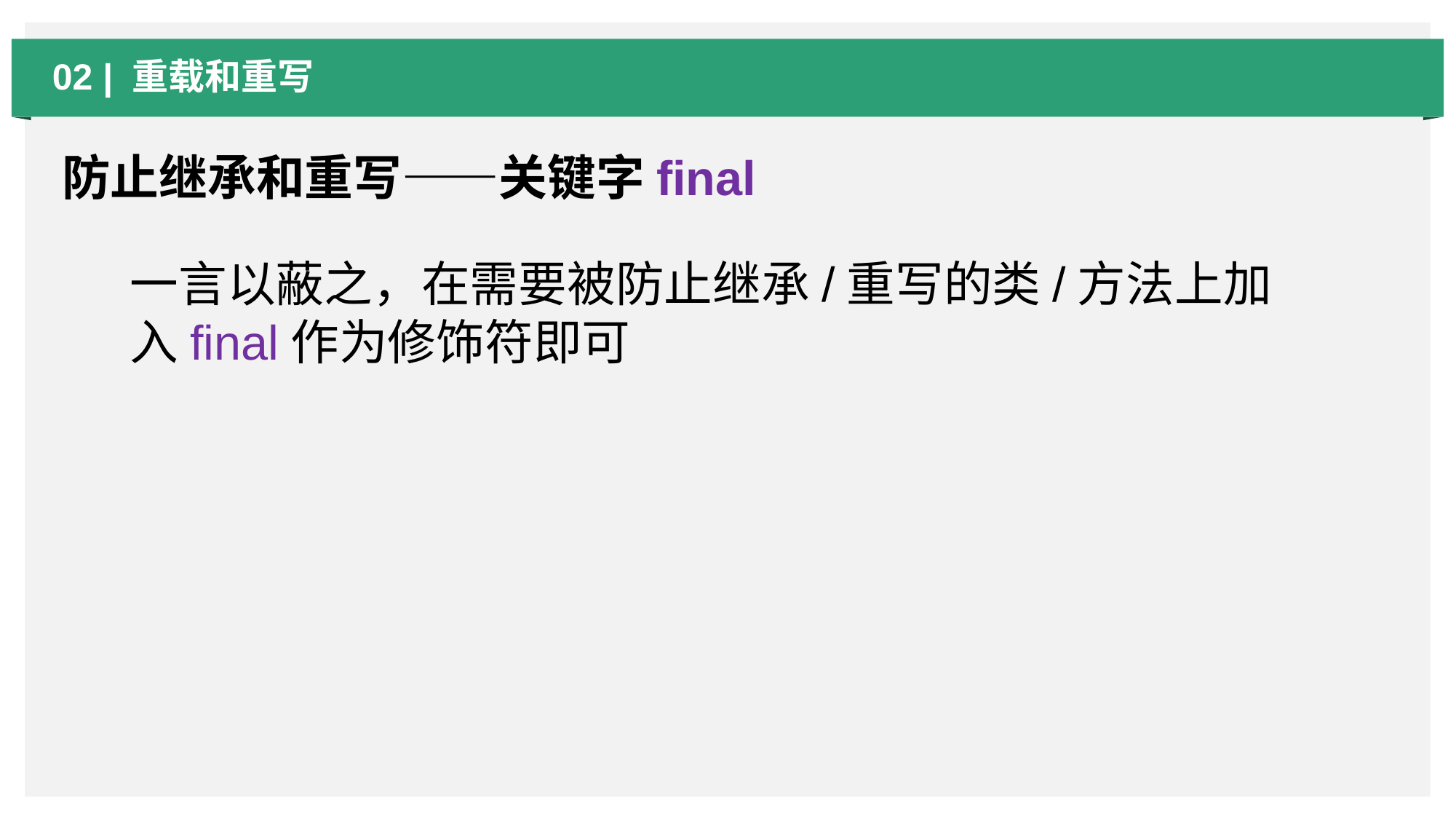

02 | 重载和重写
防止继承和重写——关键字final
一言以蔽之，在需要被防止继承/重写的类/方法上加入final作为修饰符即可